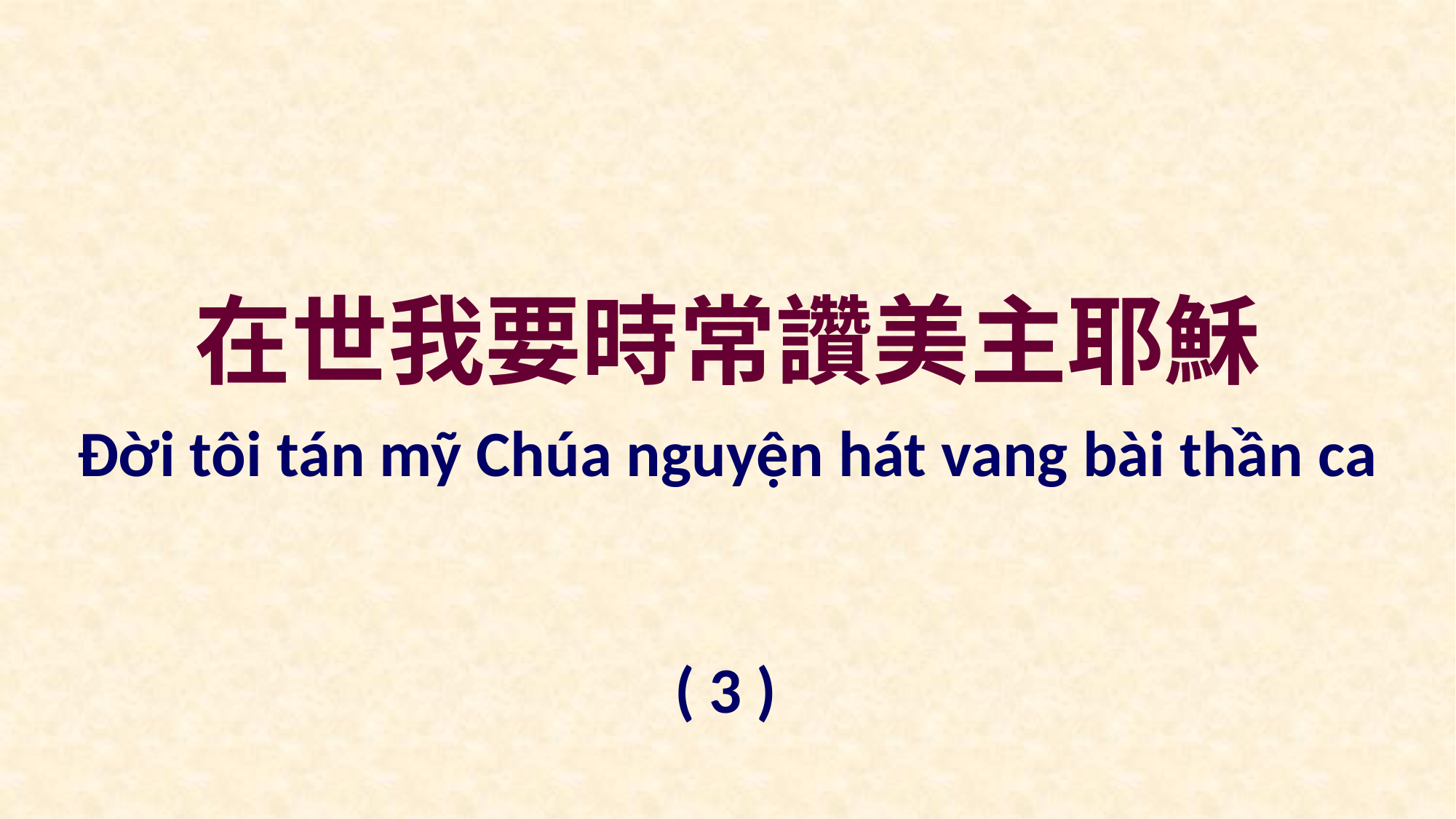

在世我要時常讚美主耶穌
Đời tôi tán mỹ Chúa nguyện hát vang bài thần ca
( 3 )